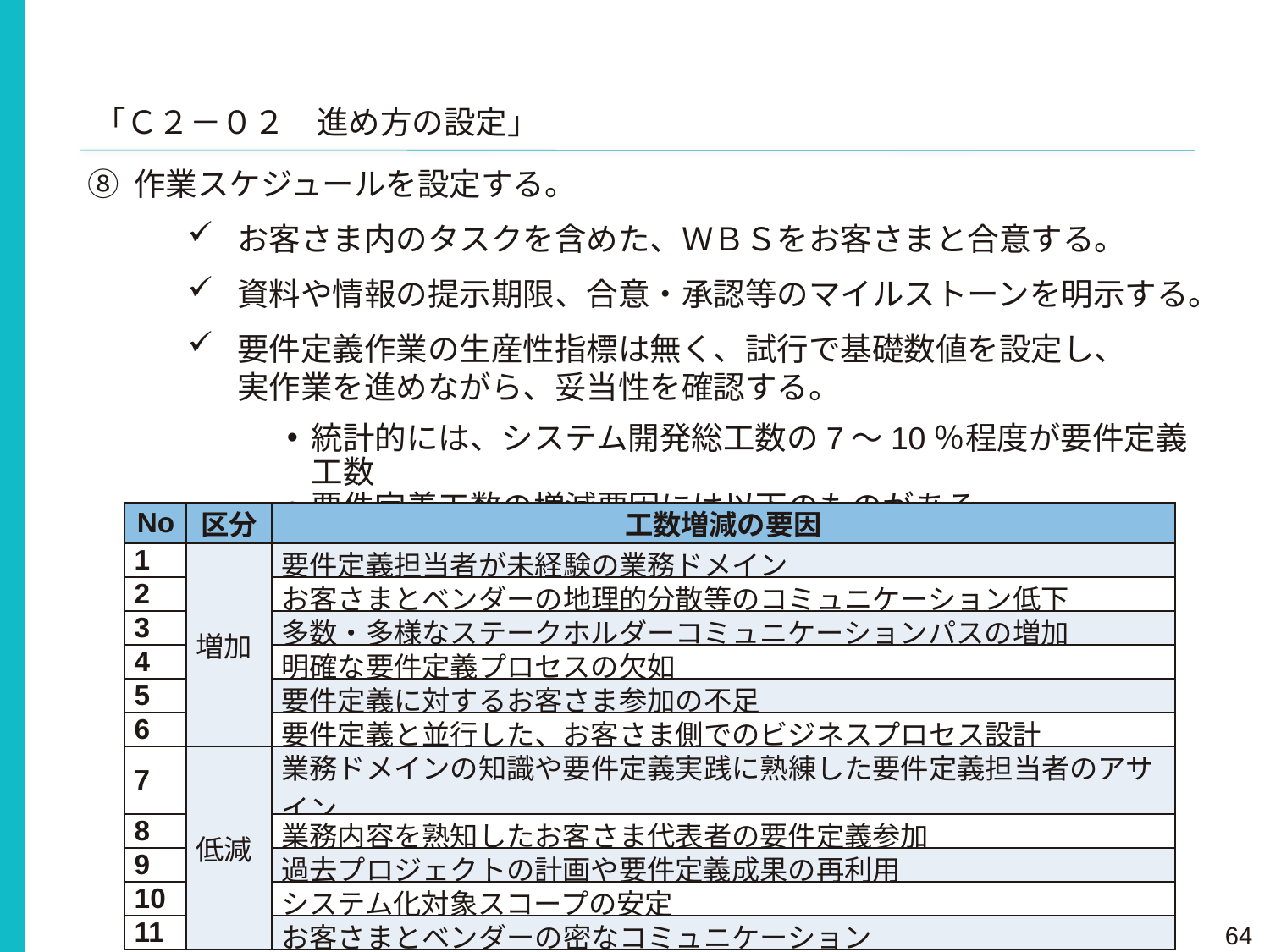

「Ｃ２－０２　進め方の設定」
⑧ 作業スケジュールを設定する。

お客さま内のタスクを含めた、ＷＢＳをお客さまと合意する。

資料や情報の提示期限、合意・承認等のマイルストーンを明示する。

要件定義作業の生産性指標は無く、試行で基礎数値を設定し、
実作業を進めながら、妥当性を確認する。

統計的には、システム開発総工数の7～10％程度が要件定義工数
要件定義工数の増減要因には以下のものがある。
| No | 区分 | 工数増減の要因 |
| --- | --- | --- |
| 1 | 増加 | 要件定義担当者が未経験の業務ドメイン |
| 2 |  | お客さまとベンダーの地理的分散等のコミュニケーション低下 |
| 3 |  | 多数・多様なステークホルダーコミュニケーションパスの増加 |
| 4 |  | 明確な要件定義プロセスの欠如 |
| 5 |  | 要件定義に対するお客さま参加の不足 |
| 6 |  | 要件定義と並行した、お客さま側でのビジネスプロセス設計 |
| 7 | 低減 | 業務ドメインの知識や要件定義実践に熟練した要件定義担当者のアサイン |
| 8 |  | 業務内容を熟知したお客さま代表者の要件定義参加 |
| 9 |  | 過去プロジェクトの計画や要件定義成果の再利用 |
| 10 |  | システム化対象スコープの安定 |
| 11 |  | お客さまとベンダーの密なコミュニケーション |
64